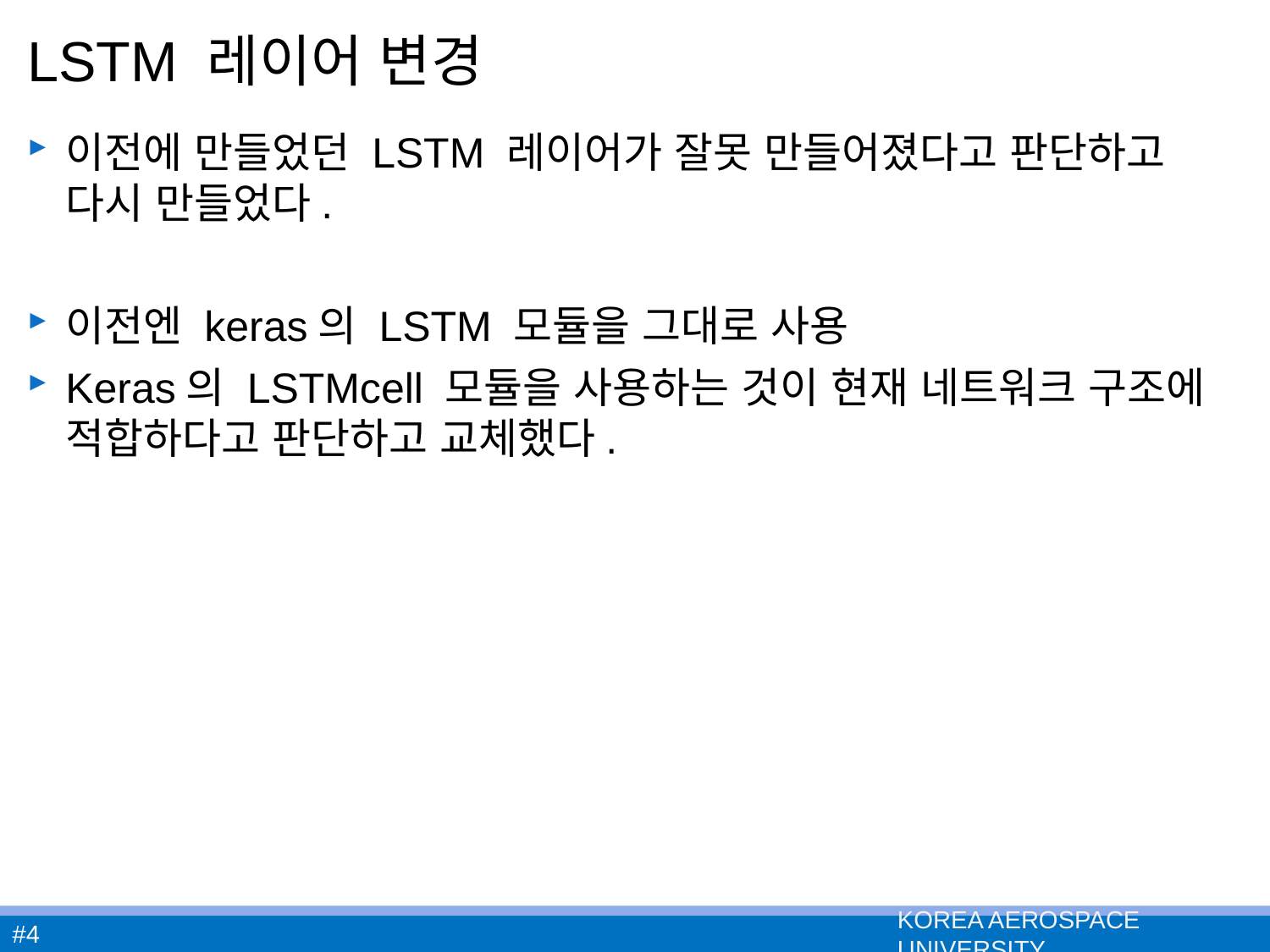

# LSTM 레이어 변경
이전에 만들었던 LSTM 레이어가 잘못 만들어졌다고 판단하고 다시 만들었다.

이전엔 keras의 LSTM 모듈을 그대로 사용
Keras의 LSTMcell 모듈을 사용하는 것이 현재 네트워크 구조에 적합하다고 판단하고 교체했다.
#4